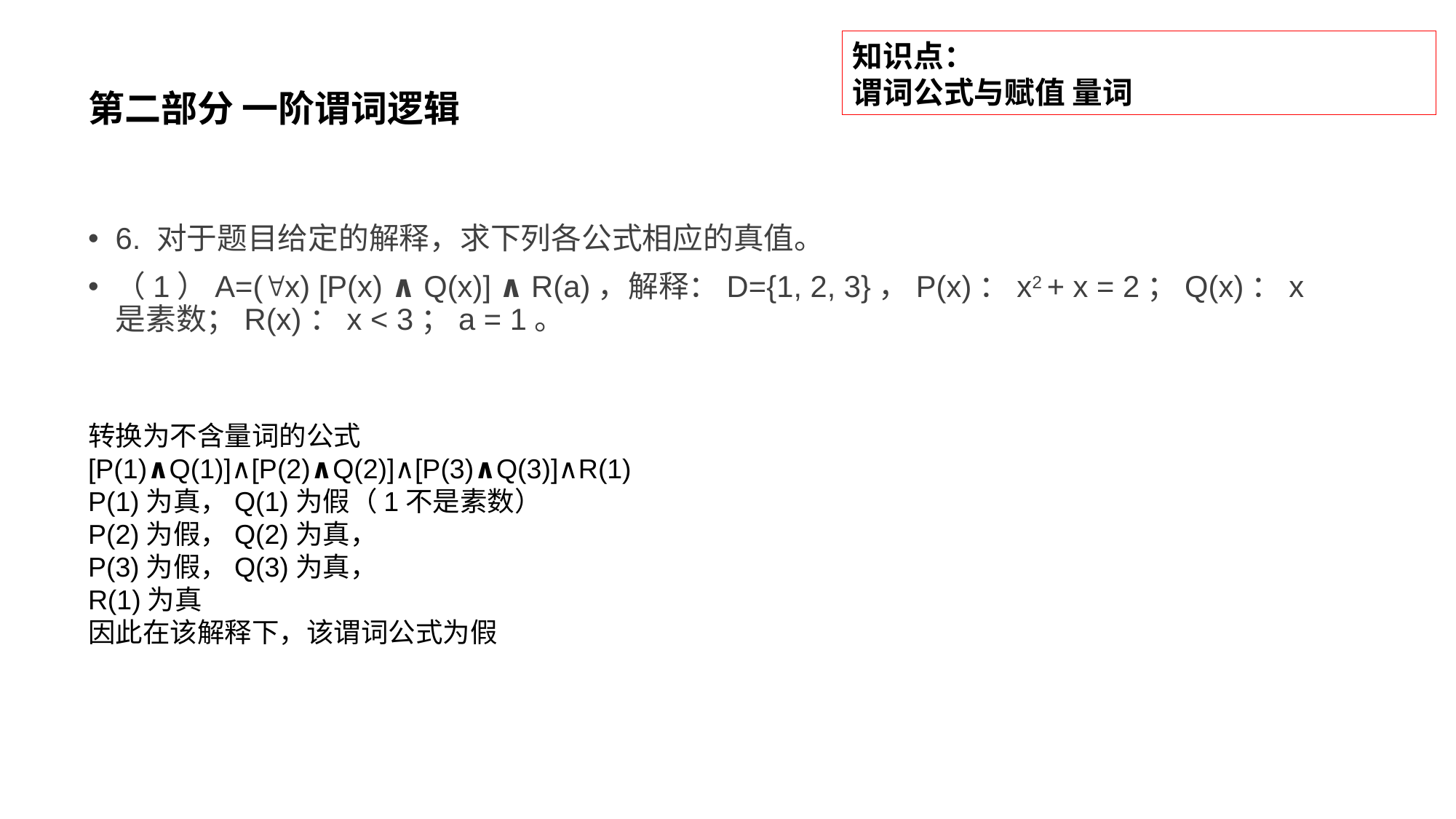

# 第二部分 一阶谓词逻辑
知识点：
谓词公式与赋值 量词
6. 对于题目给定的解释，求下列各公式相应的真值。
（1）A=(∀x) [P(x) ∧ Q(x)] ∧ R(a)，解释：D={1, 2, 3}，P(x)：x2 + x = 2；Q(x)：x是素数；R(x)：x < 3；a = 1。
转换为不含量词的公式
[P(1)∧Q(1)]∧[P(2)∧Q(2)]∧[P(3)∧Q(3)]∧R(1)
P(1)为真，Q(1)为假（1不是素数）
P(2)为假，Q(2)为真，
P(3)为假，Q(3)为真，
R(1)为真
因此在该解释下，该谓词公式为假